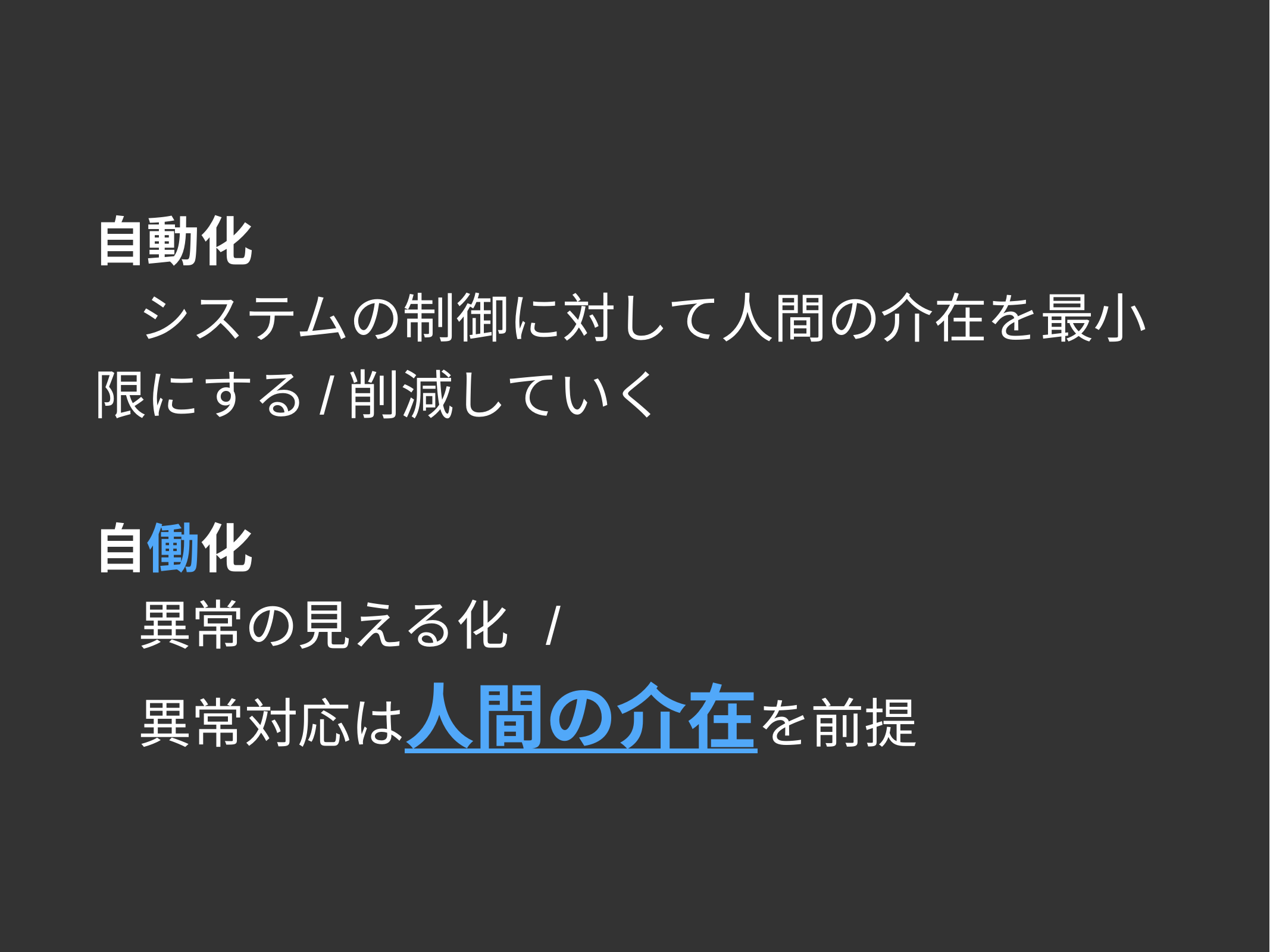

自動化
システムの制御に対して人間の介在を最小限にする/削減していく

自働化
異常の見える化  /
異常対応は人間の介在を前提